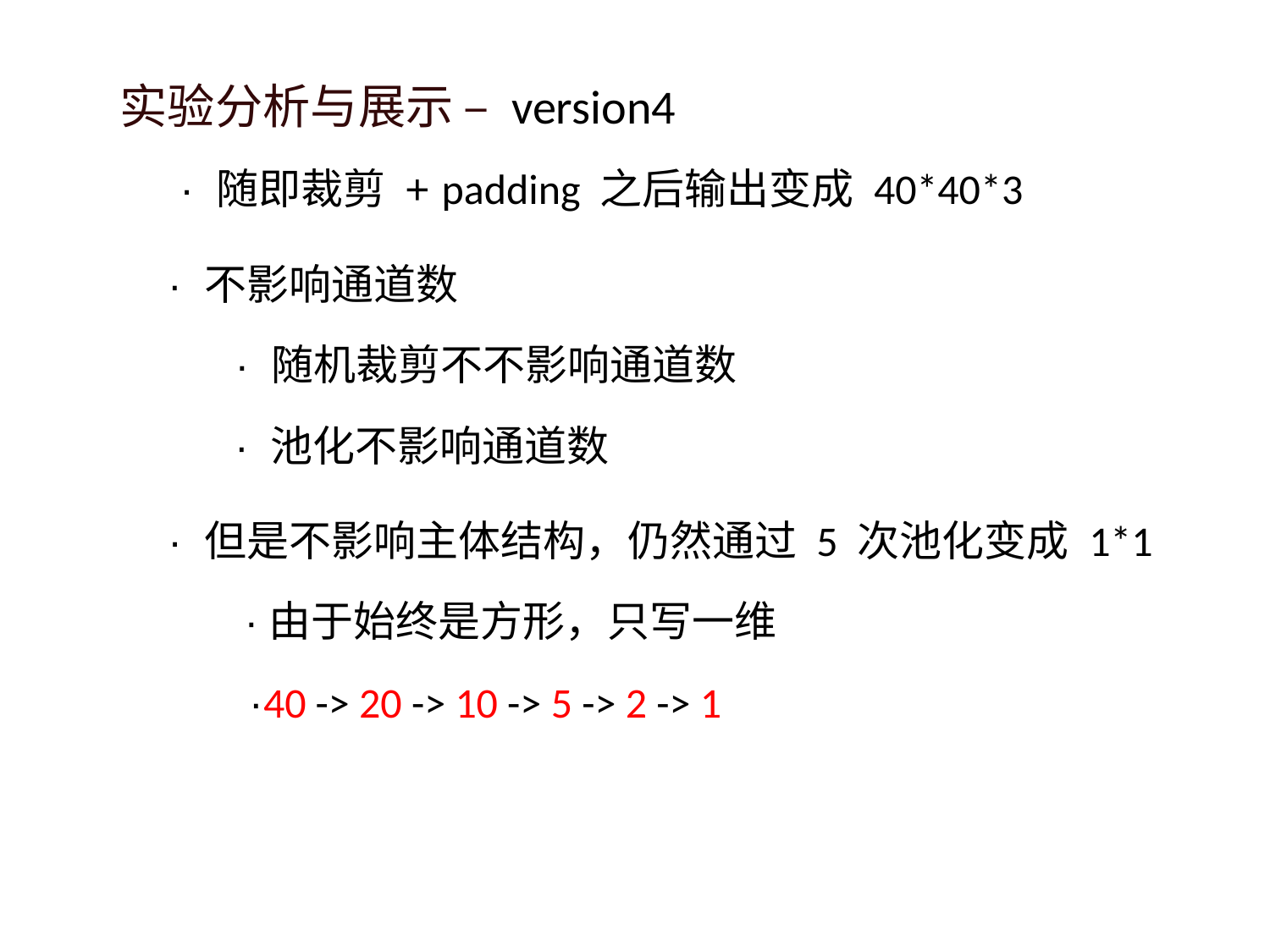

实验分析与展示 – version4
· 随即裁剪 + padding 之后输出变成 40*40*3
· 不影响通道数
· 随机裁剪不不影响通道数
· 池化不影响通道数
· 但是不影响主体结构，仍然通过 5 次池化变成 1*1
·由于始终是方形，只写一维
·40 -> 20 -> 10 -> 5 -> 2 -> 1